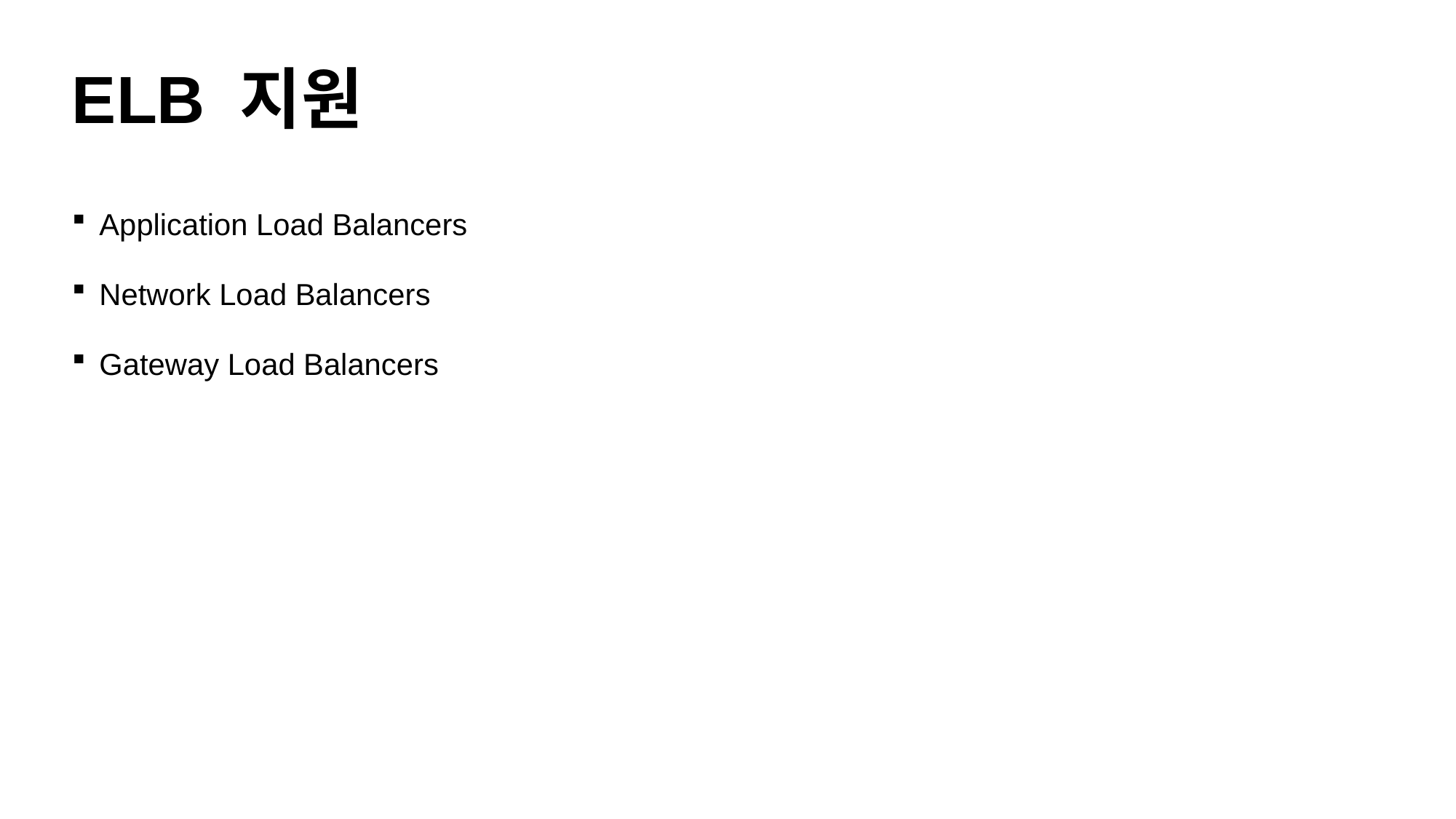

# ELB 지원
Application Load Balancers
Network Load Balancers
Gateway Load Balancers